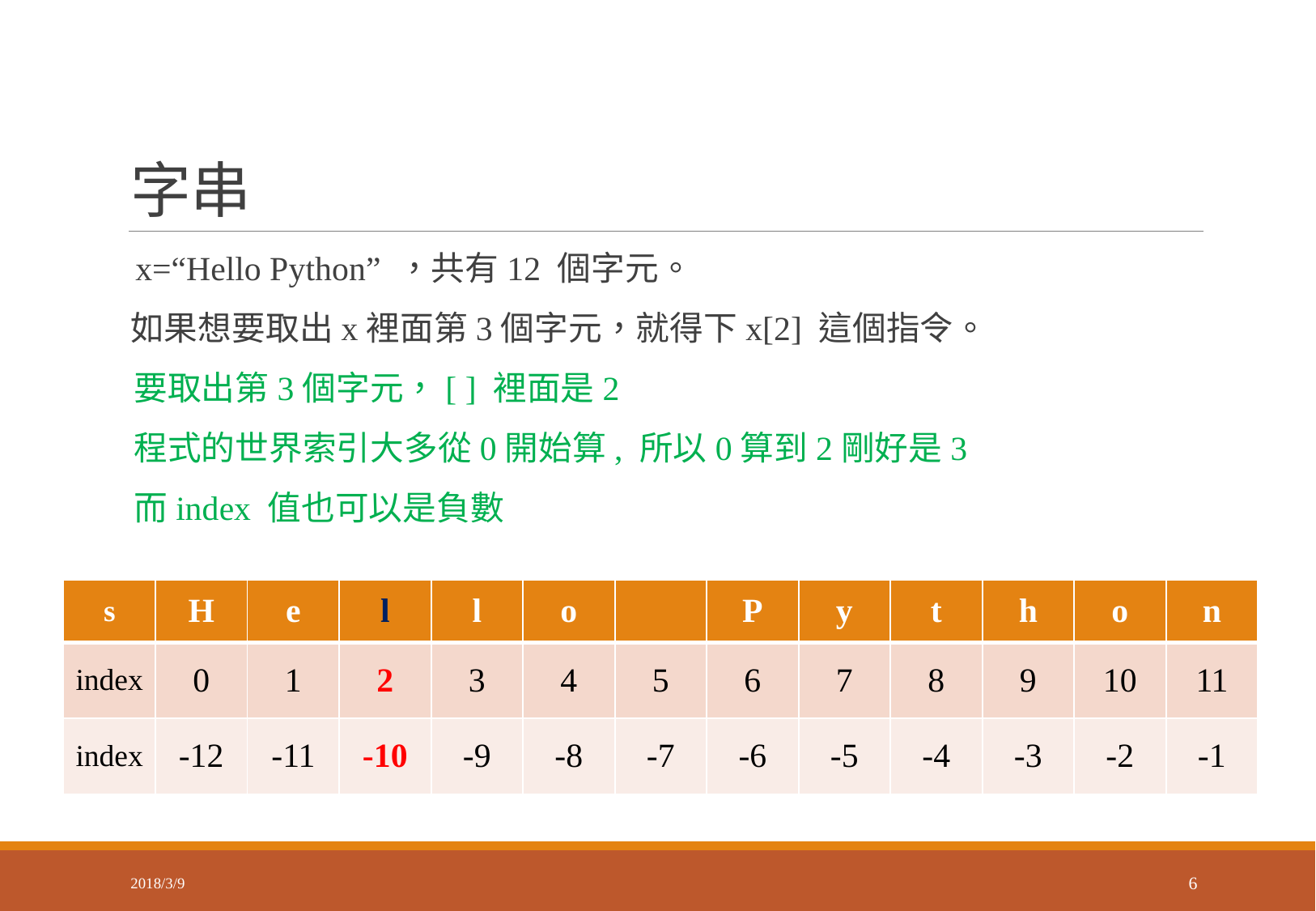

# 字串
  x=“Hello Python” ，共有12 個字元。
如果想要取出x裡面第3個字元，就得下x[2] 這個指令。
 要取出第3個字元，[ ] 裡面是2
 程式的世界索引大多從0開始算, 所以0算到2剛好是3
 而index 值也可以是負數

| s | H | e | l | l | o |  | P | y | t | h | o | n |
| --- | --- | --- | --- | --- | --- | --- | --- | --- | --- | --- | --- | --- |
| index | 0 | 1 | 2 | 3 | 4 | 5 | 6 | 7 | 8 | 9 | 10 | 11 |
| index | -12 | -11 | -10 | -9 | -8 | -7 | -6 | -5 | -4 | -3 | -2 | -1 |
2018/3/9
6